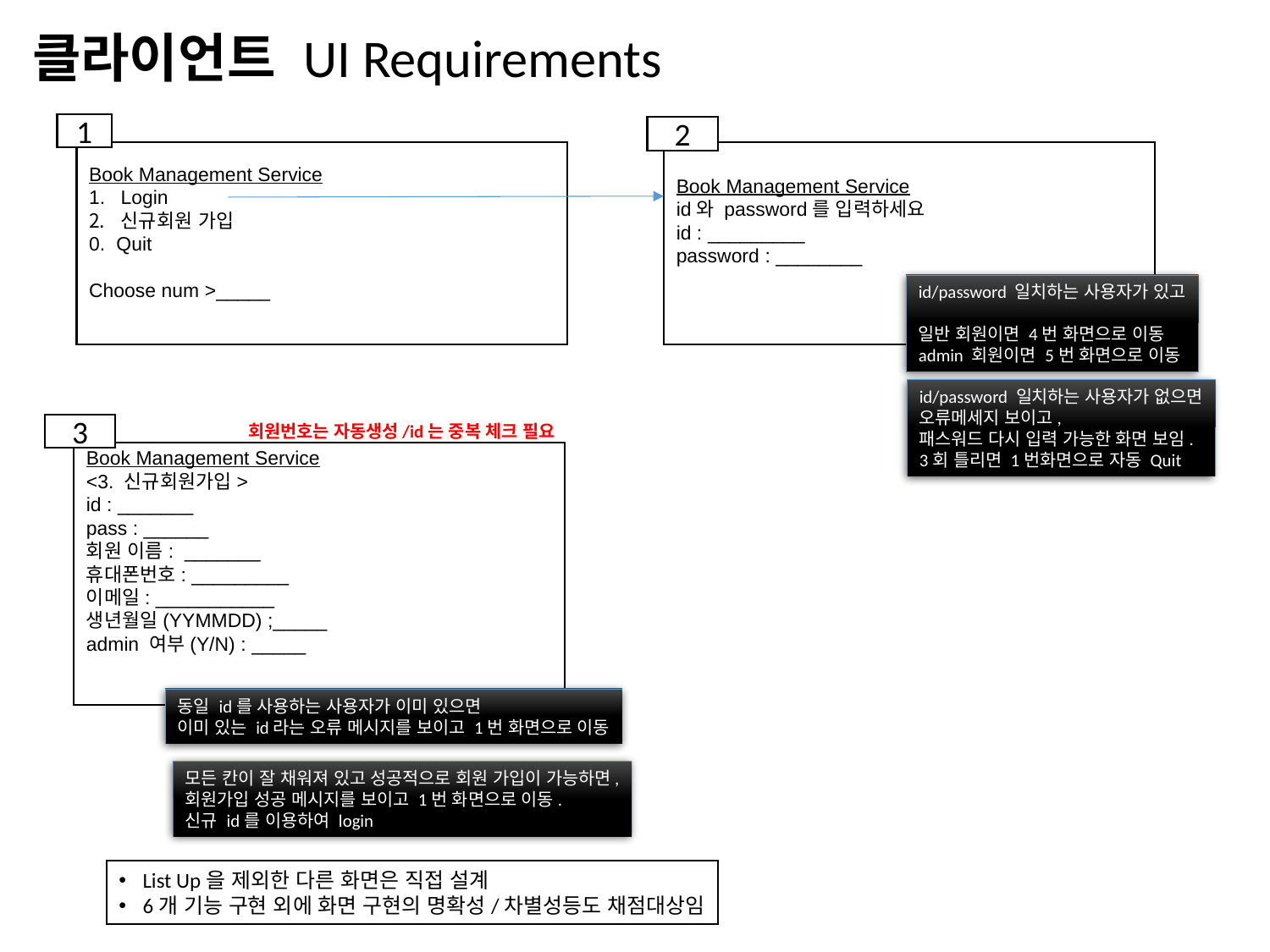

클라이언트 UI Requirements
1
2

Book Management Service
Login
신규회원 가입
0.  Quit

Choose num >_____

Book Management Service
id와 password를 입력하세요
id : _________
password : ________

id/password 일치하는 사용자가 있고

일반 회원이면 4번 화면으로 이동
admin 회원이면 5번 화면으로 이동
id/password 일치하는 사용자가 없으면
오류메세지 보이고,
패스워드 다시 입력 가능한 화면 보임.
3회 틀리면 1번화면으로 자동 Quit
회원번호는 자동생성/id는 중복 체크 필요
3

Book Management Service
<3. 신규회원가입>
id : _______
pass : ______
회원 이름:  _______
휴대폰번호: _________
이메일: ___________
생년월일(YYMMDD) ;_____
admin 여부(Y/N) : _____

동일 id를 사용하는 사용자가 이미 있으면
이미 있는 id라는 오류 메시지를 보이고 1번 화면으로 이동
모든 칸이 잘 채워져 있고 성공적으로 회원 가입이 가능하면,
회원가입 성공 메시지를 보이고 1번 화면으로 이동.
신규 id를 이용하여 login
List Up을 제외한 다른 화면은 직접 설계
6개 기능 구현 외에 화면 구현의 명확성/차별성등도 채점대상임